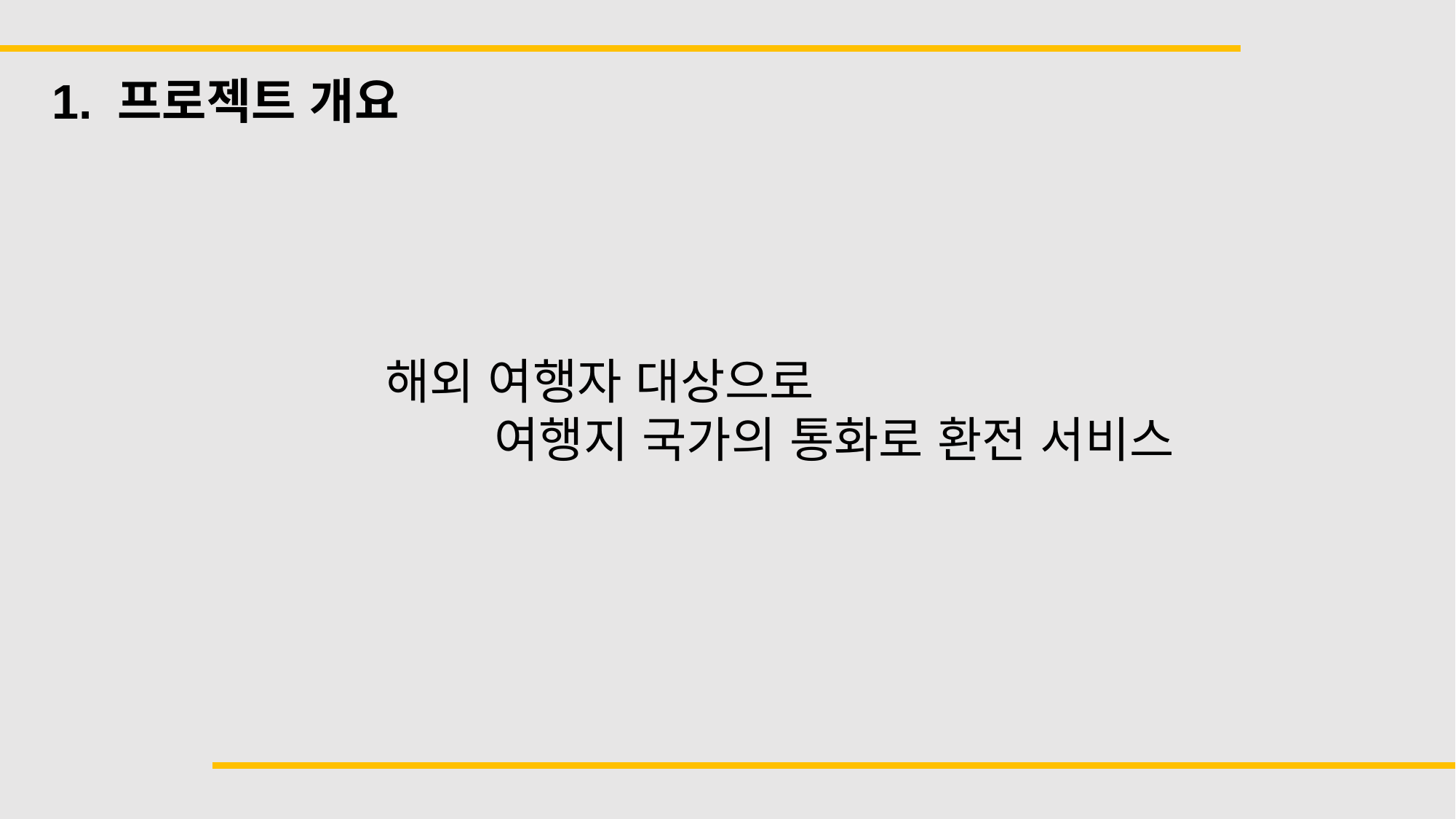

1. 프로젝트 개요
해외 여행자 대상으로
	여행지 국가의 통화로 환전 서비스